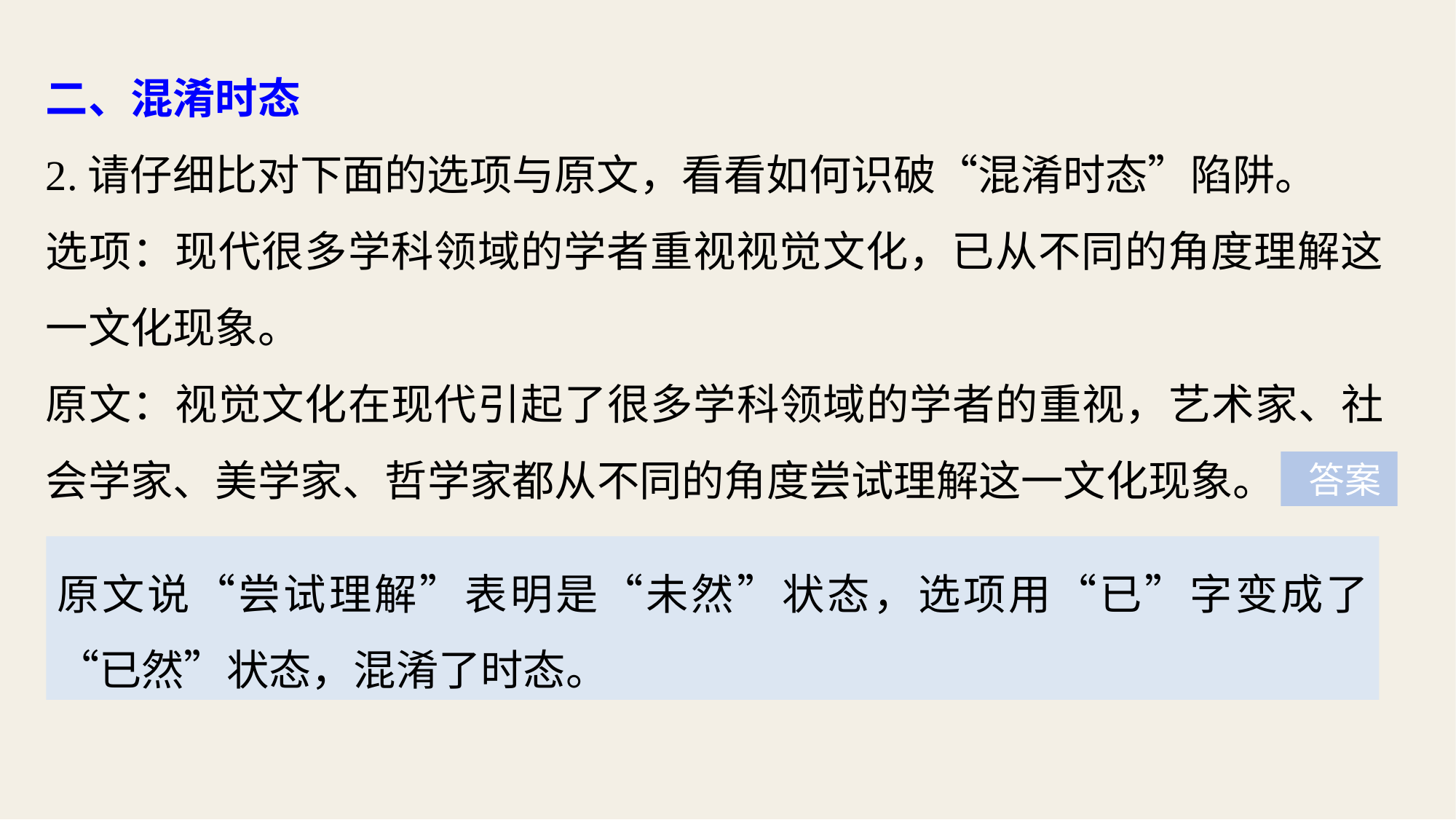

二、混淆时态
2.请仔细比对下面的选项与原文，看看如何识破“混淆时态”陷阱。
选项：现代很多学科领域的学者重视视觉文化，已从不同的角度理解这一文化现象。
原文：视觉文化在现代引起了很多学科领域的学者的重视，艺术家、社会学家、美学家、哲学家都从不同的角度尝试理解这一文化现象。
 答案
原文说“尝试理解”表明是“未然”状态，选项用“已”字变成了“已然”状态，混淆了时态。